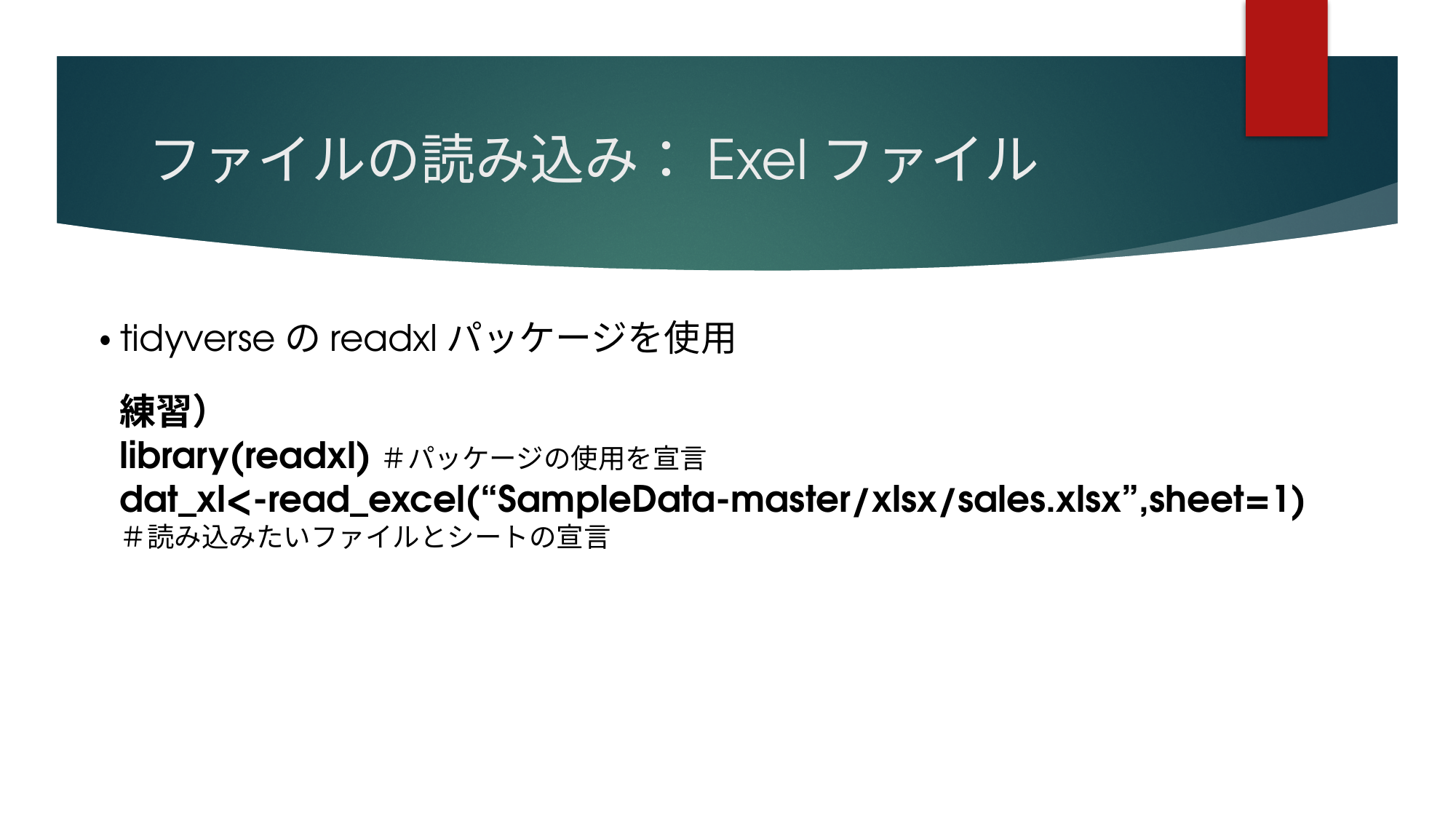

# ファイルの読み込み：Exelファイル
・tidyverseのreadxlパッケージを使用
練習）
library(readxl)＃パッケージの使用を宣言
dat_xl<-read_excel(“SampleData-master/xlsx/sales.xlsx”,sheet=1)
＃読み込みたいファイルとシートの宣言